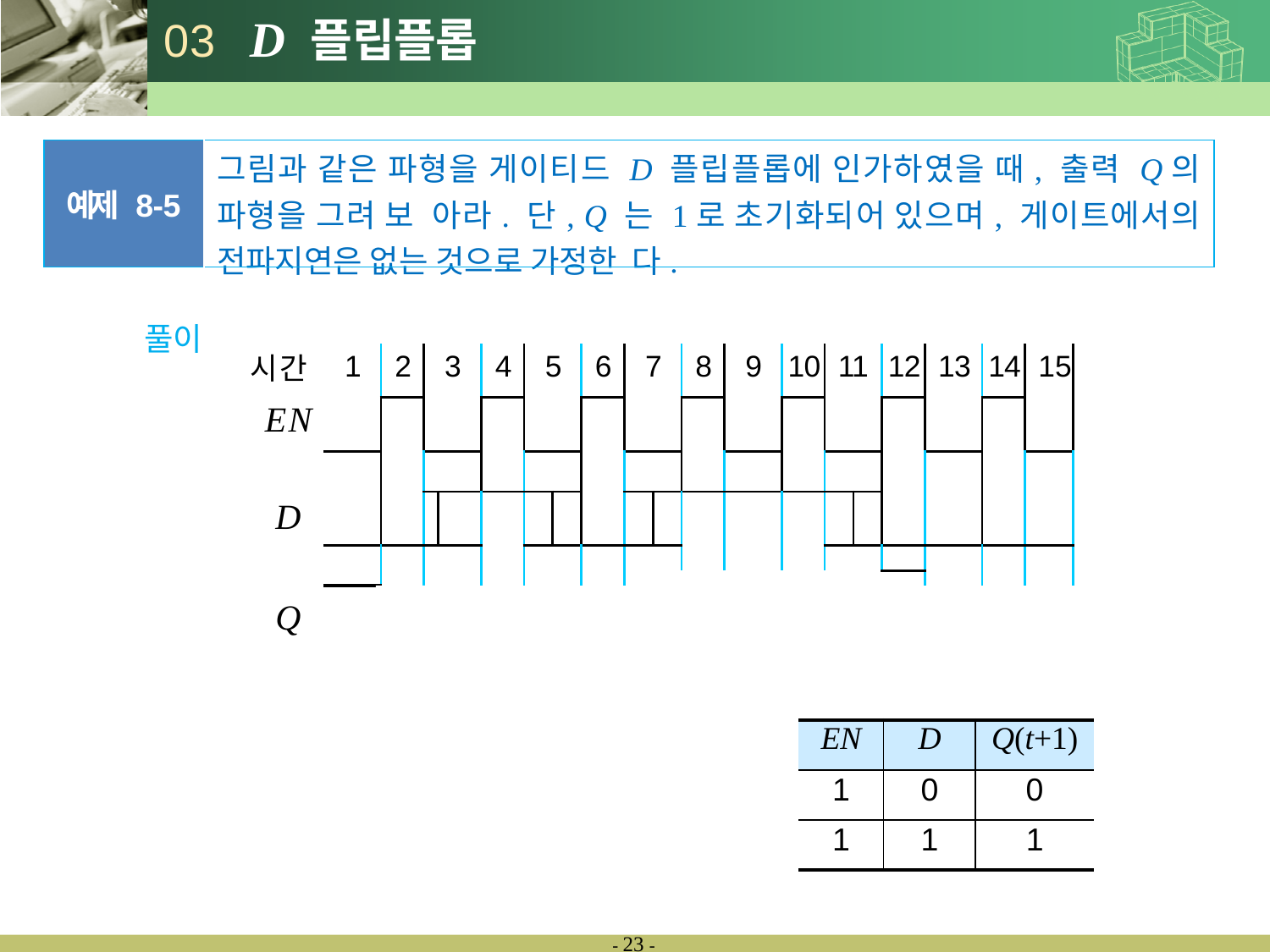

# 03	D 플립플롭
| 예제 8-5 | 그림과 같은 파형을 게이티드 D 플립플롭에 인가하였을 때, 출력 Q의 파형을 그려 보 아라. 단, Q 는 1로 초기화되어 있으며, 게이트에서의 전파지연은 없는 것으로 가정한 다. |
| --- | --- |
풀이
시간
EN
| 1 | 2 | 3 |  | 4 | 5 |  | 6 | 7 |  | 8 | 9 | 10 | 11 |  | 12 | 13 | 14 | 15 |
| --- | --- | --- | --- | --- | --- | --- | --- | --- | --- | --- | --- | --- | --- | --- | --- | --- | --- | --- |
|  |  |  |  |  |  |  |  |  |  |  |  |  |  |  |  |  |  |  |
|  |  |  |  |  |  |  |  |  |  |  |  |  |  |  |  |  |  |  |
|  |  |  |  |  |  |  |  |  |  |  |  |  |  |  |  |  |  |  |
|  |  |  |  |  |  |  |  |  |  |  |  |  |  |  |  |  |  |  |
|  |  |  |  |  |  |  |  |  |  |  |  |  |  |  |  |  |  |  |
D

Q

| EN | D | Q(t+1) |
| --- | --- | --- |
| 1 | 0 | 0 |
| 1 | 1 | 1 |
- 23 -